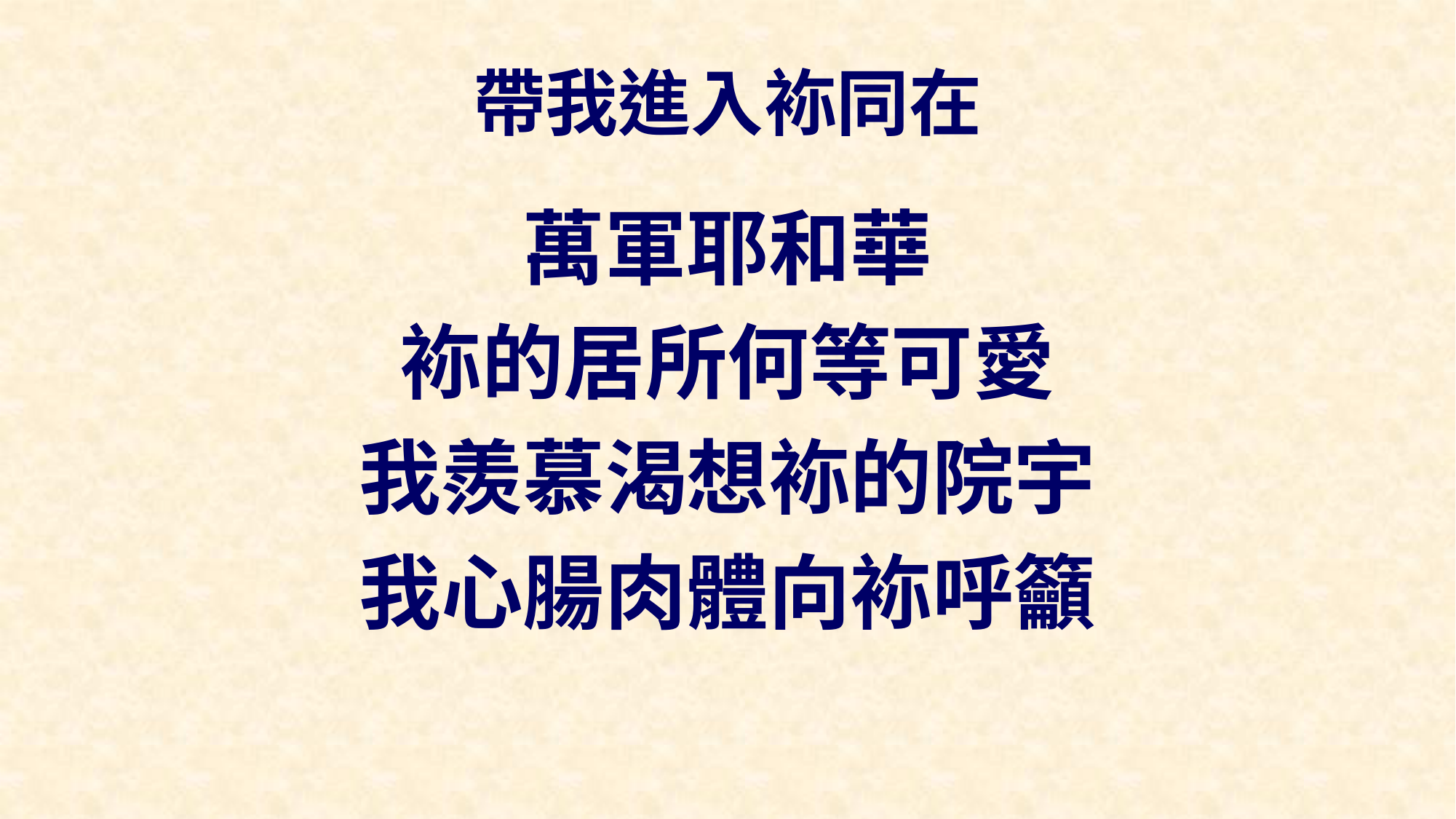

# 帶我進入袮同在
萬軍耶和華
袮的居所何等可愛
我羨慕渴想袮的院宇
我心腸肉體向袮呼籲